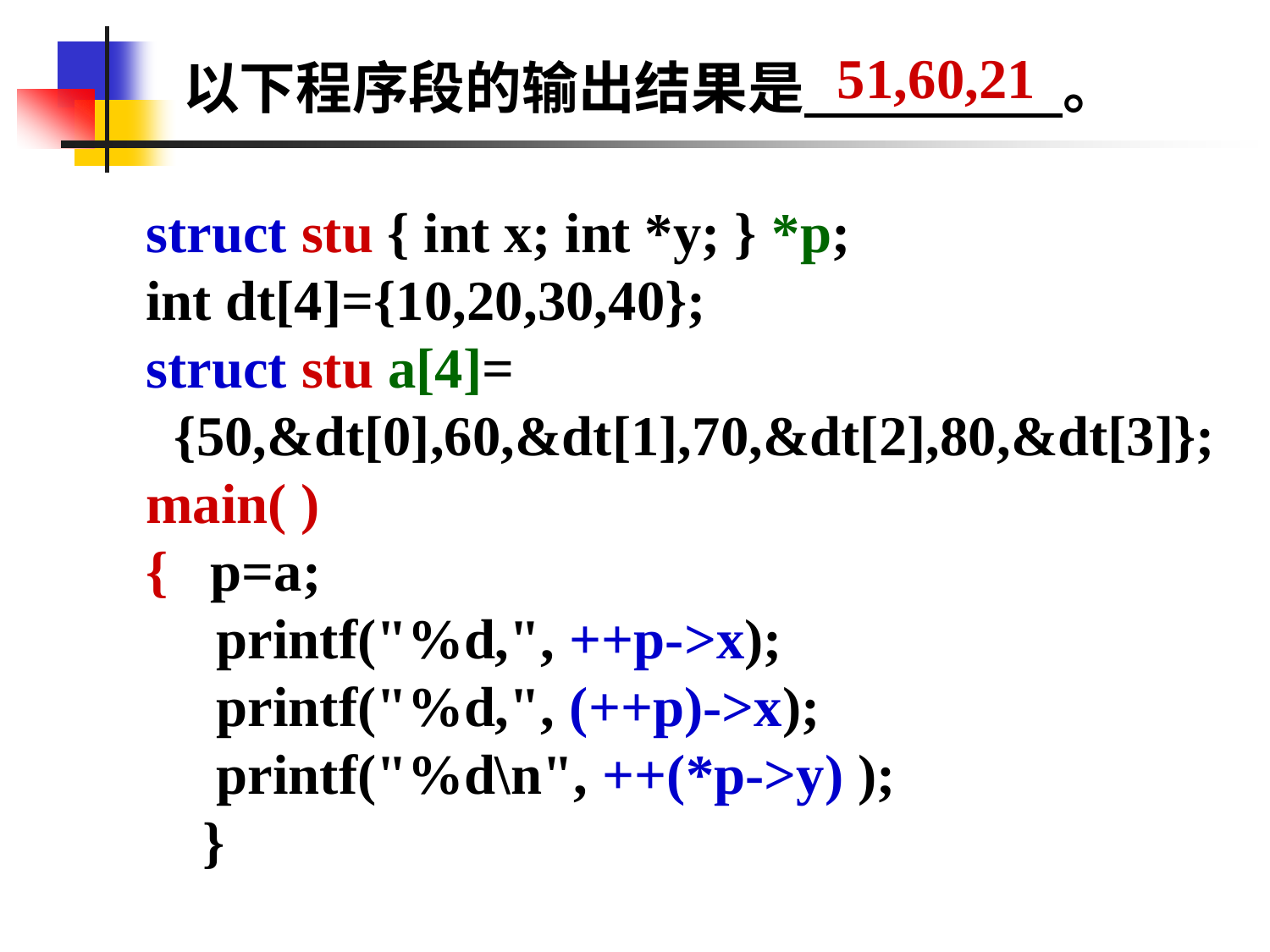

51,60,21
以下程序段的输出结果是                    。
struct stu { int x; int *y; } *p;
int dt[4]={10,20,30,40};
struct stu a[4]=
  {50,&dt[0],60,&dt[1],70,&dt[2],80,&dt[3]};
main( )
{   p=a;
     printf("%d,", ++p->x);
     printf("%d,", (++p)->x);
     printf("%d\n", ++(*p->y) );
    }